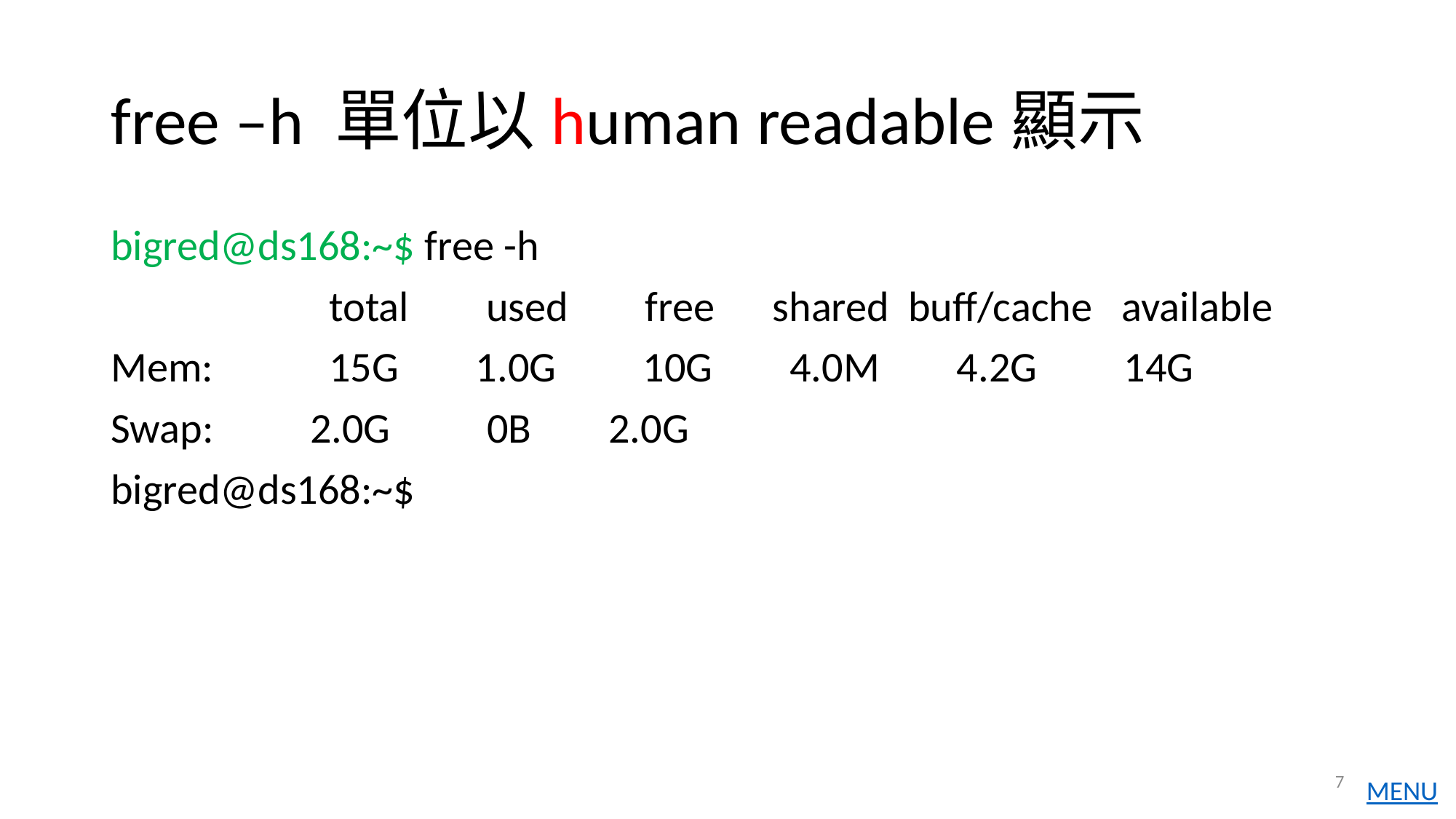

# free –h 單位以human readable顯示
bigred@ds168:~$ free -h
              	total        used        free      shared  buff/cache   available
Mem:            15G        1.0G         10G        4.0M        4.2G         14G
Swap:          2.0G          0B        2.0G
bigred@ds168:~$
7